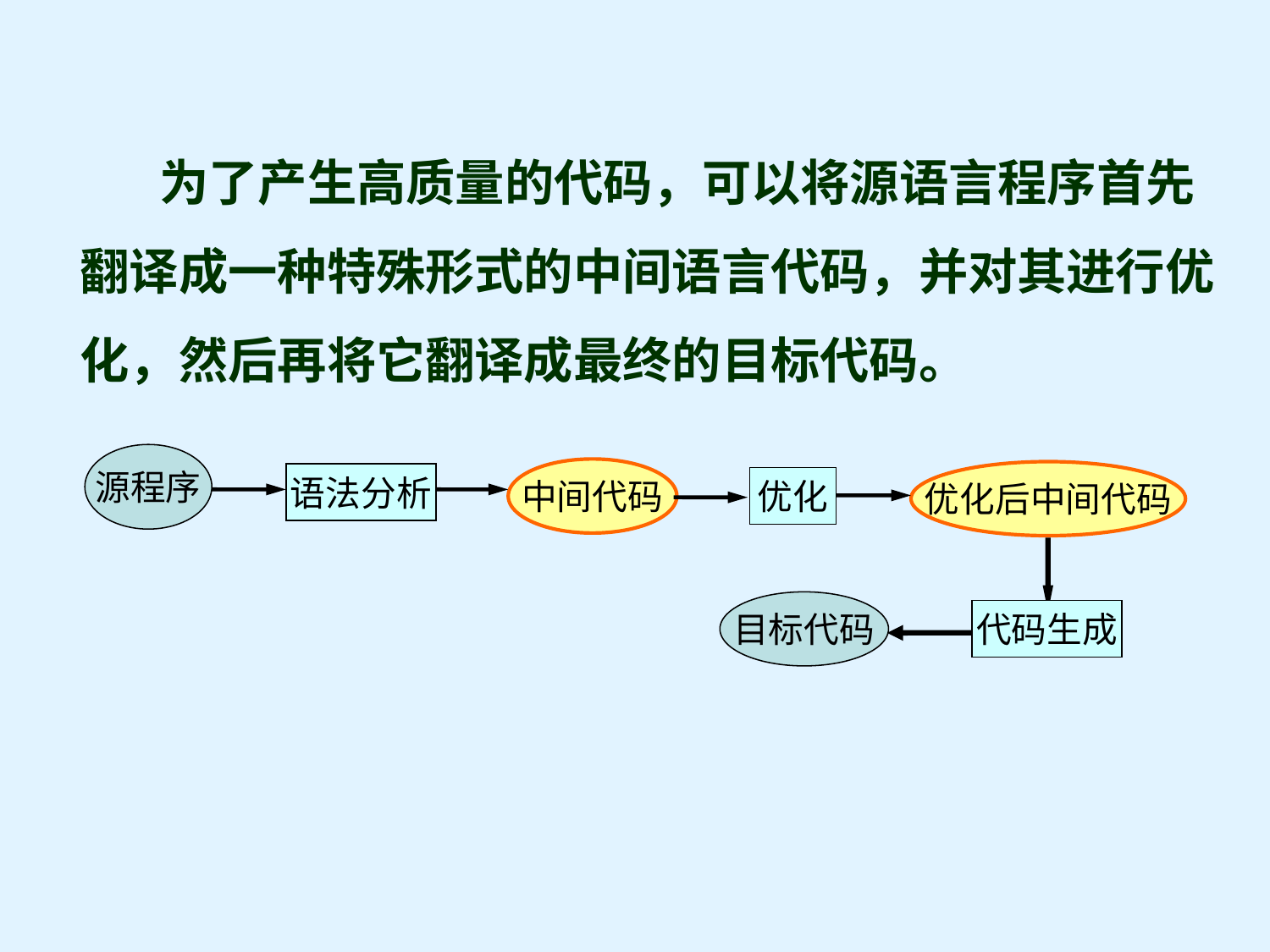

为了产生高质量的代码，可以将源语言程序首先
翻译成一种特殊形式的中间语言代码，并对其进行优
化，然后再将它翻译成最终的目标代码。
源程序
中间代码
优化后中间代码
语法分析
优化

目标代码
代码生成